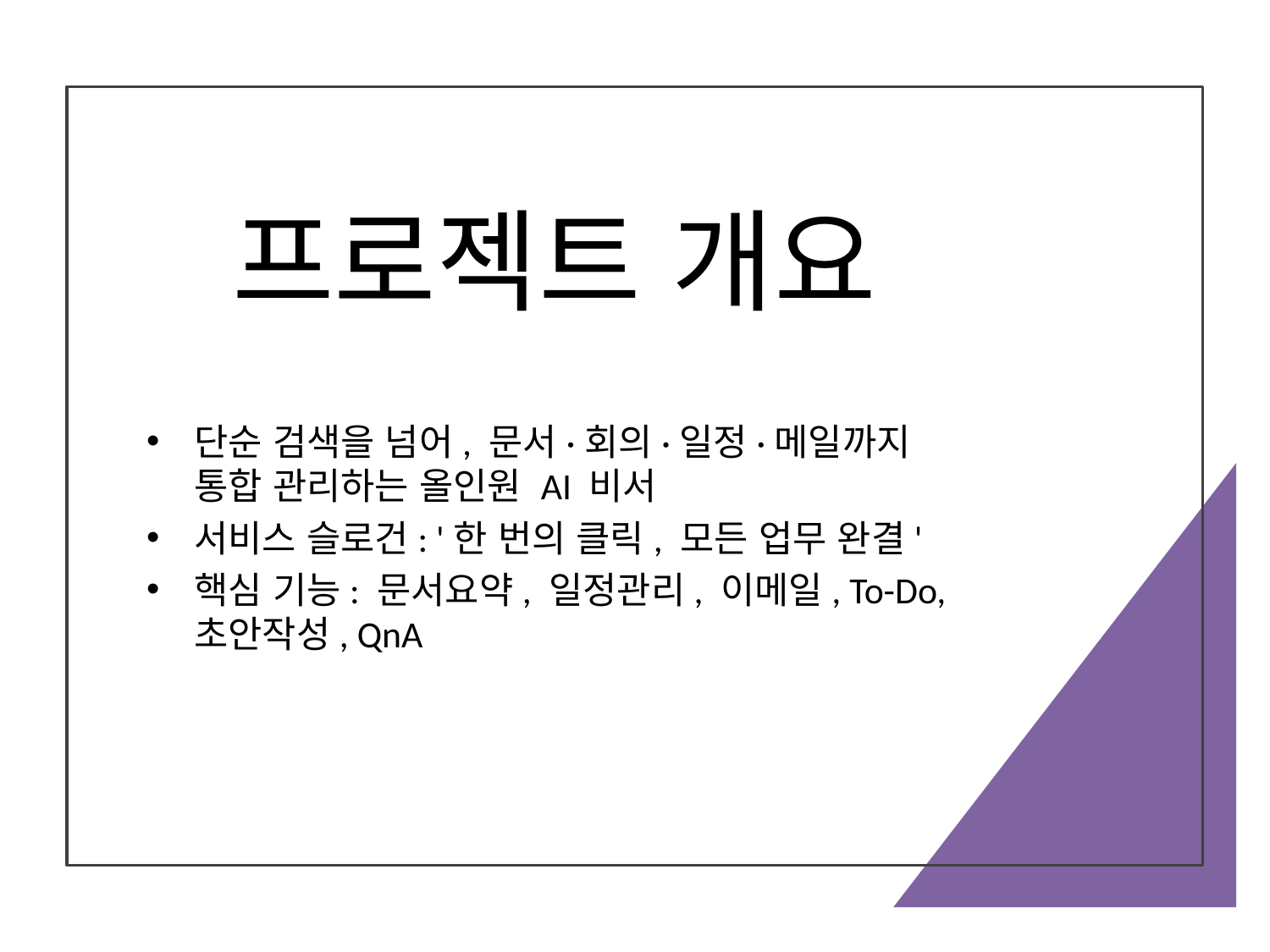

# 프로젝트 개요
단순 검색을 넘어, 문서·회의·일정·메일까지 통합 관리하는 올인원 AI 비서
서비스 슬로건: '한 번의 클릭, 모든 업무 완결'
핵심 기능: 문서요약, 일정관리, 이메일, To-Do, 초안작성, QnA